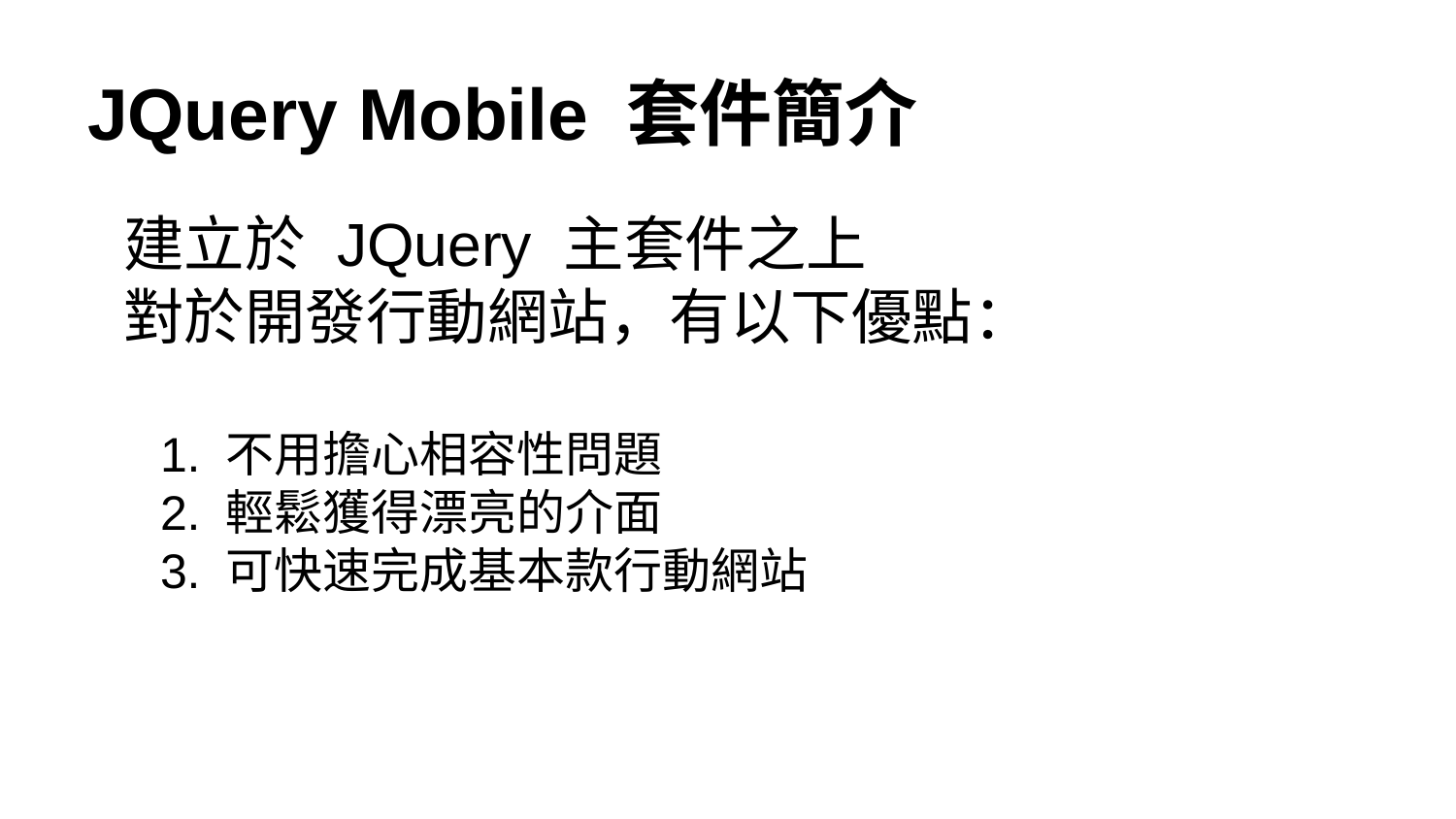

# JQuery Mobile 套件簡介
建立於 JQuery 主套件之上
對於開發行動網站，有以下優點：
1. 不用擔心相容性問題
2. 輕鬆獲得漂亮的介面
3. 可快速完成基本款行動網站